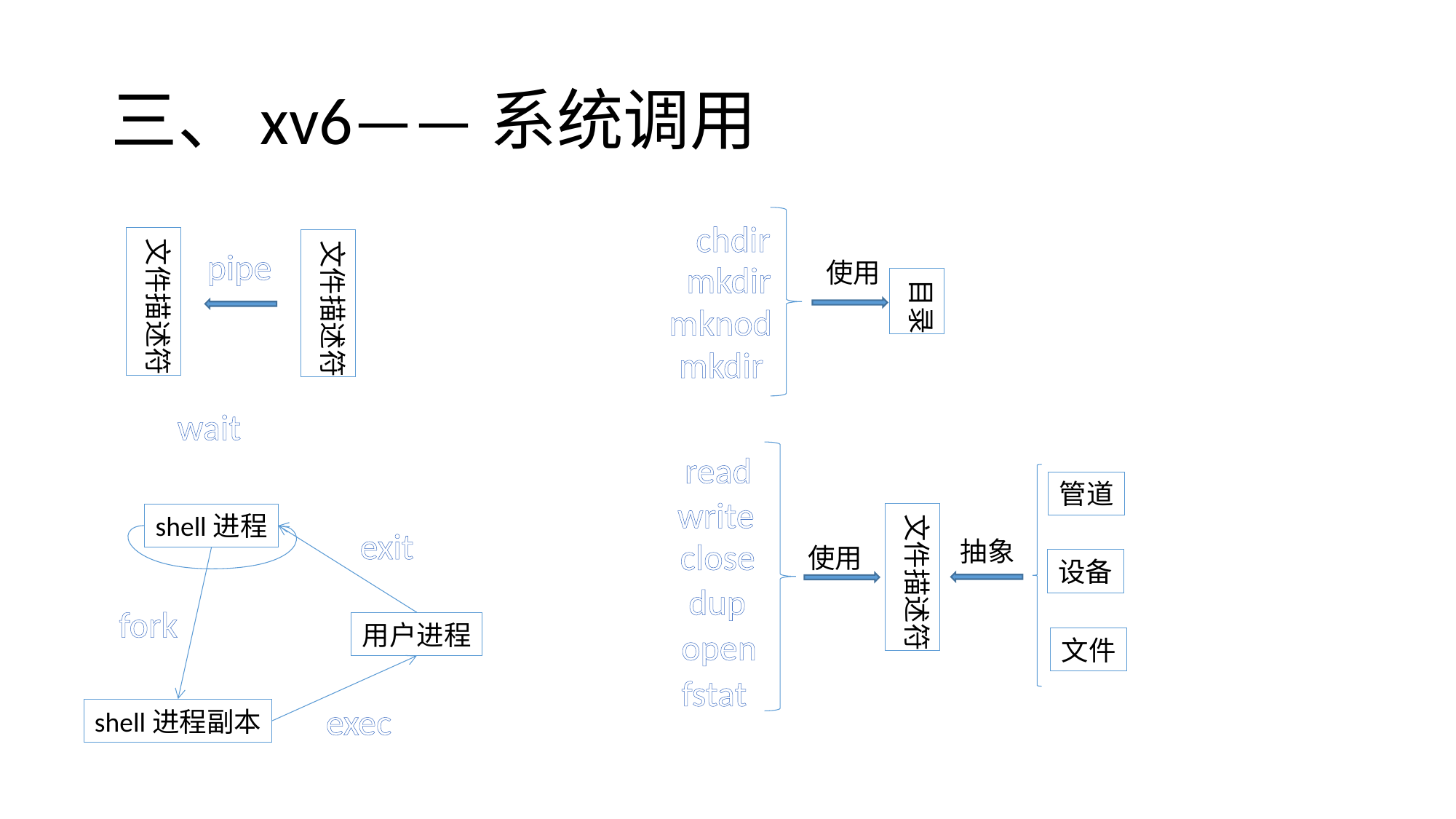

# 三、xv6——系统调用

chdir
文件描述符
文件描述符
pipe
使用
mkdir
目录
mknod

mkdir
wait
read

管道
write
文件描述符
shell进程
exit
close
抽象
使用
设备

dup
fork
用户进程
open
文件
fstat
exec
shell进程副本